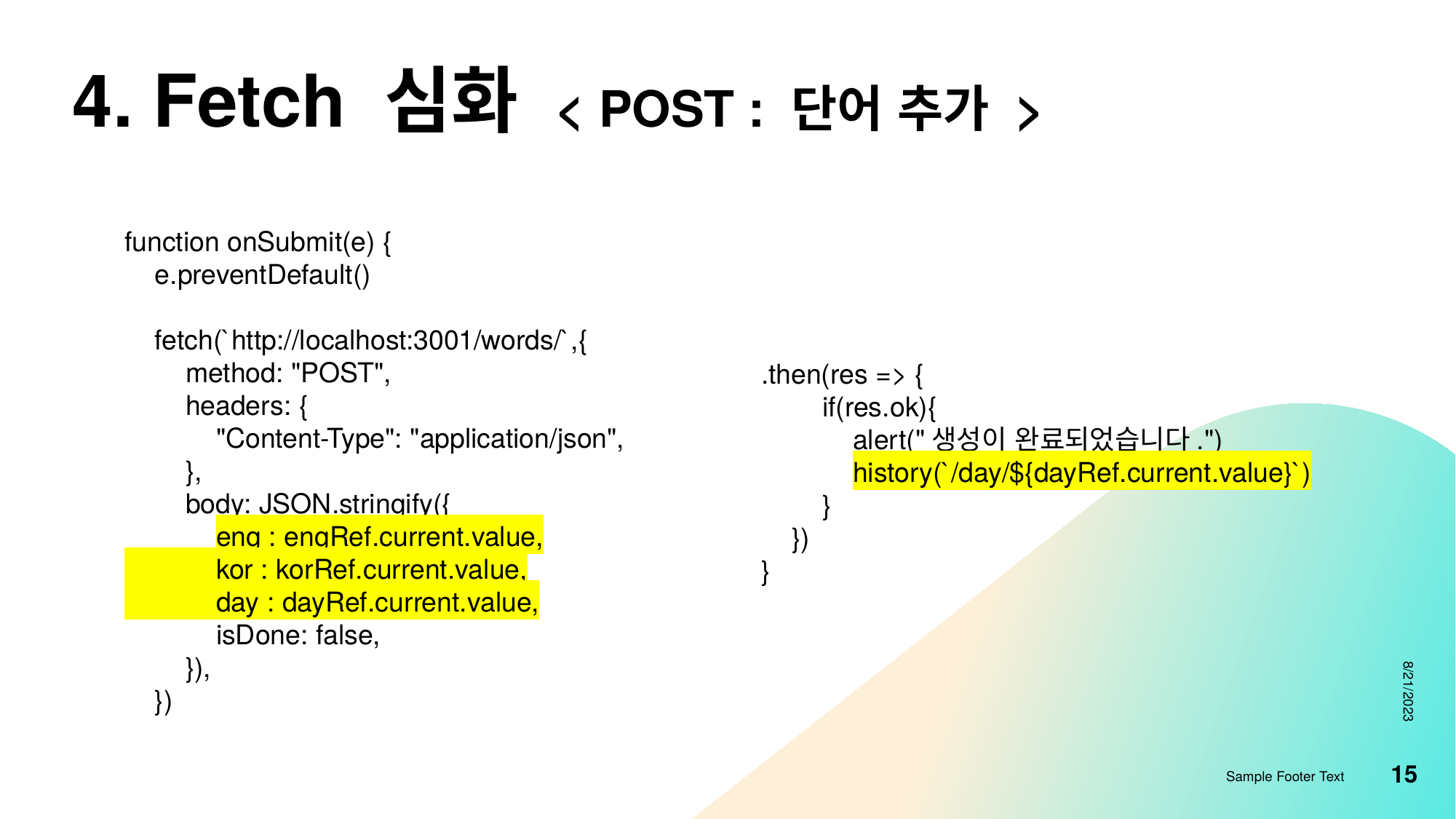

# 4. Fetch 심화 < POST : 단어 추가 >
function onSubmit(e) {
    e.preventDefault()

    fetch(`http://localhost:3001/words/`,{
        method: "POST",
        headers: {
            "Content-Type": "application/json",
        },
        body: JSON.stringify({
            eng : engRef.current.value,
            kor : korRef.current.value,
            day : dayRef.current.value,
            isDone: false,
        }),
    })
.then(res => {
        if(res.ok){
            alert("생성이 완료되었습니다.")
            history(`/day/${dayRef.current.value}`)
        }
    })
}
8/21/2023
Sample Footer Text
15